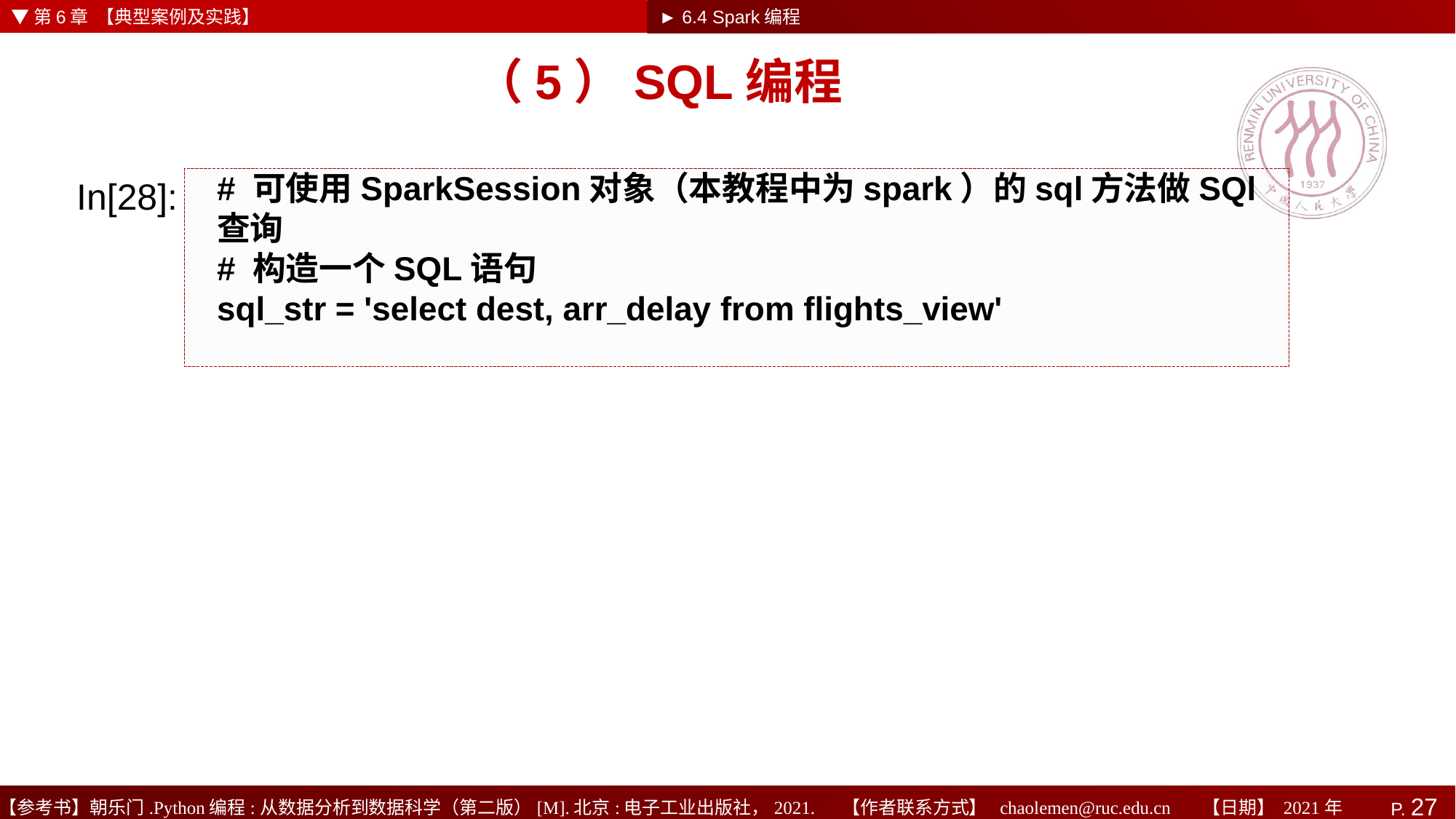

▼第6章  【典型案例及实践】
► 6.4 Spark编程
# （5）SQL编程
In[28]:
# 可使用SparkSession对象（本教程中为spark）的sql方法做SQl查询
# 构造一个SQL语句
sql_str = 'select dest, arr_delay from flights_view'